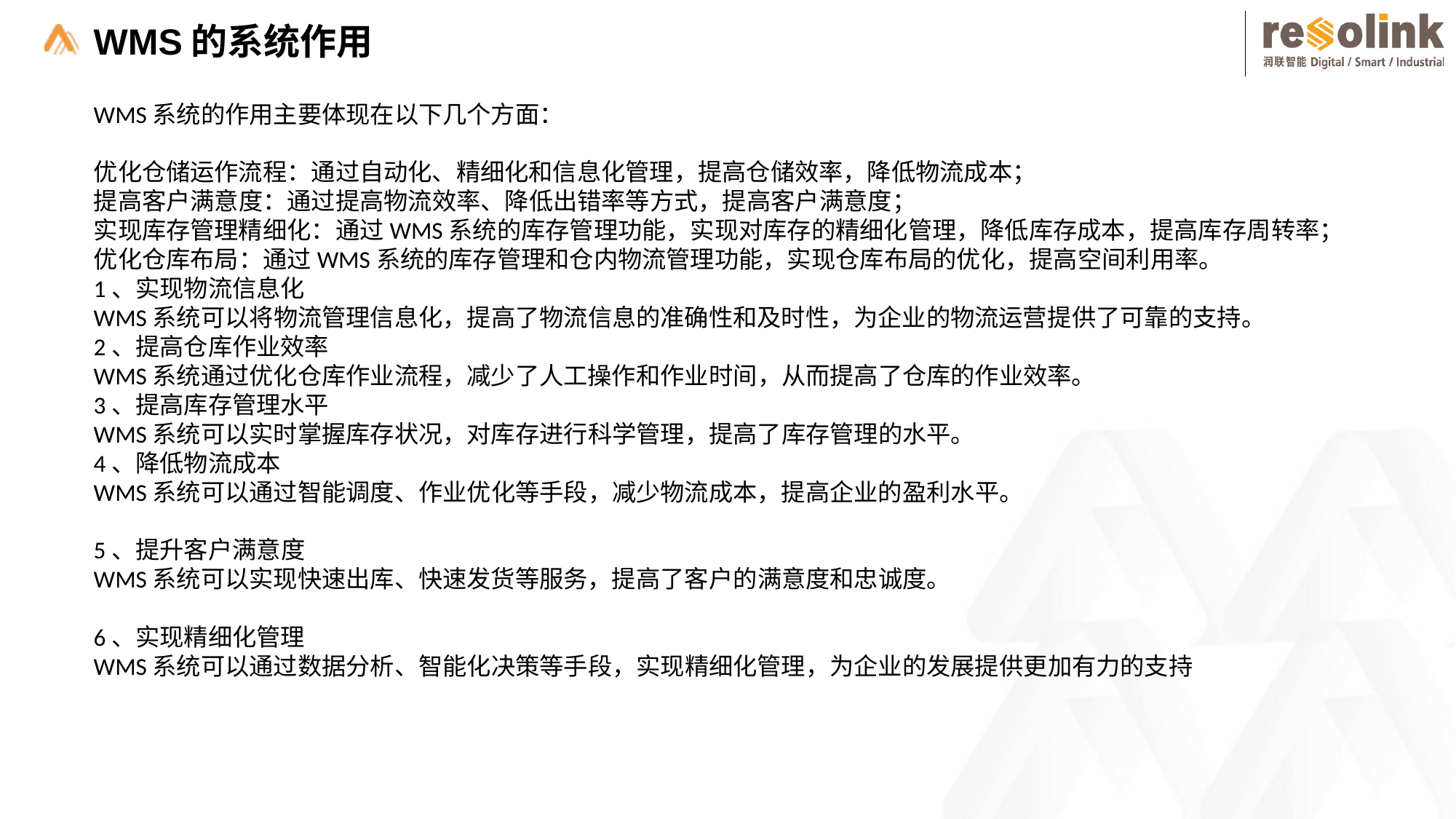

WMS的系统作用
WMS系统的作用主要体现在以下几个方面：

优化仓储运作流程：通过自动化、精细化和信息化管理，提高仓储效率，降低物流成本；
提高客户满意度：通过提高物流效率、降低出错率等方式，提高客户满意度；
实现库存管理精细化：通过WMS系统的库存管理功能，实现对库存的精细化管理，降低库存成本，提高库存周转率；
优化仓库布局：通过WMS系统的库存管理和仓内物流管理功能，实现仓库布局的优化，提高空间利用率。
1、实现物流信息化
WMS系统可以将物流管理信息化，提高了物流信息的准确性和及时性，为企业的物流运营提供了可靠的支持。
2、提高仓库作业效率
WMS系统通过优化仓库作业流程，减少了人工操作和作业时间，从而提高了仓库的作业效率。
3、提高库存管理水平
WMS系统可以实时掌握库存状况，对库存进行科学管理，提高了库存管理的水平。
4、降低物流成本
WMS系统可以通过智能调度、作业优化等手段，减少物流成本，提高企业的盈利水平。

5、提升客户满意度
WMS系统可以实现快速出库、快速发货等服务，提高了客户的满意度和忠诚度。

6、实现精细化管理
WMS系统可以通过数据分析、智能化决策等手段，实现精细化管理，为企业的发展提供更加有力的支持